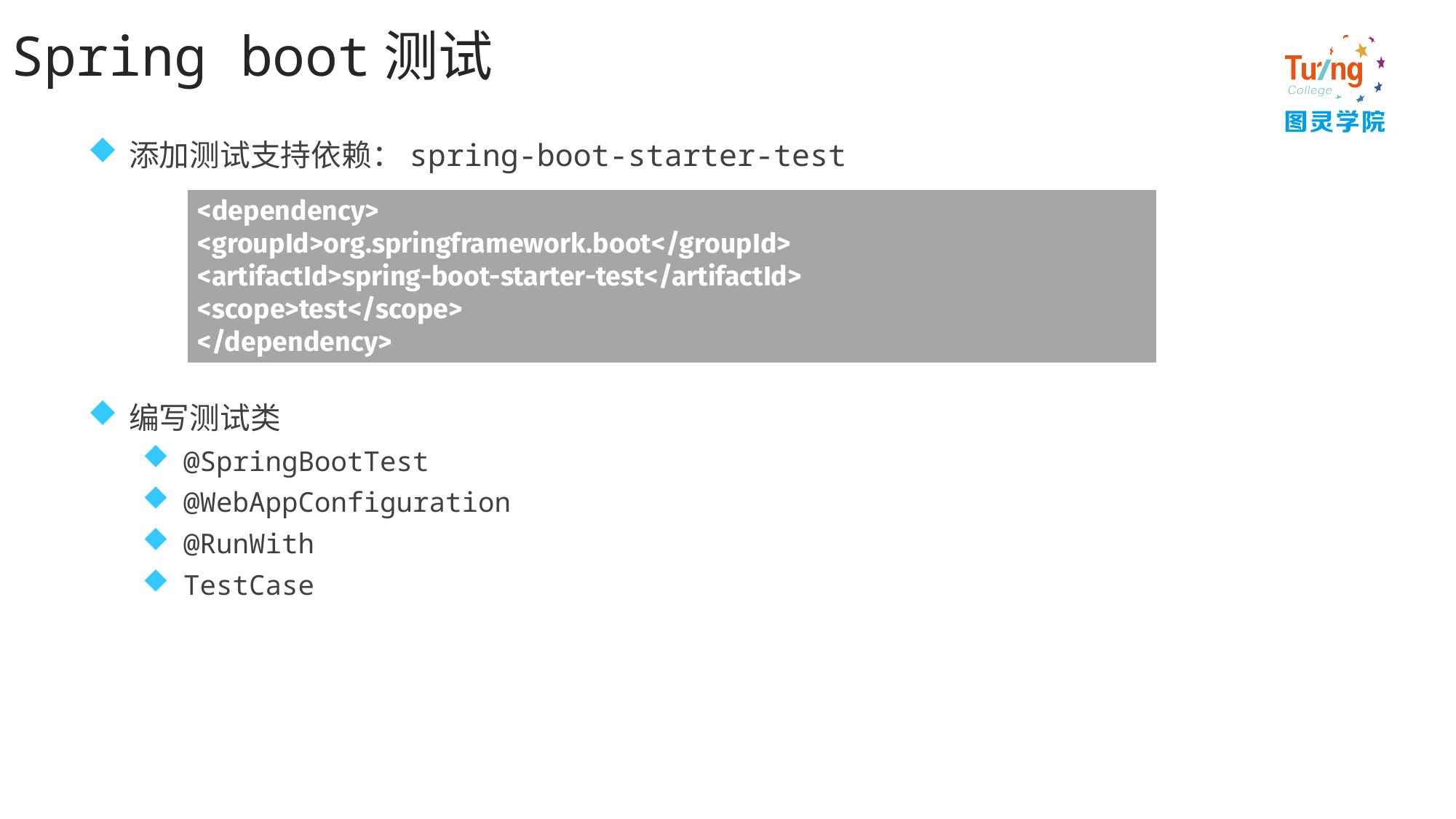

# Spring boot测试
添加测试支持依赖：spring-boot-starter-test

编写测试类
@SpringBootTest
@WebAppConfiguration
@RunWith
TestCase
| <dependency> <groupId>org.springframework.boot</groupId> <artifactId>spring-boot-starter-test</artifactId> <scope>test</scope> </dependency> |
| --- |